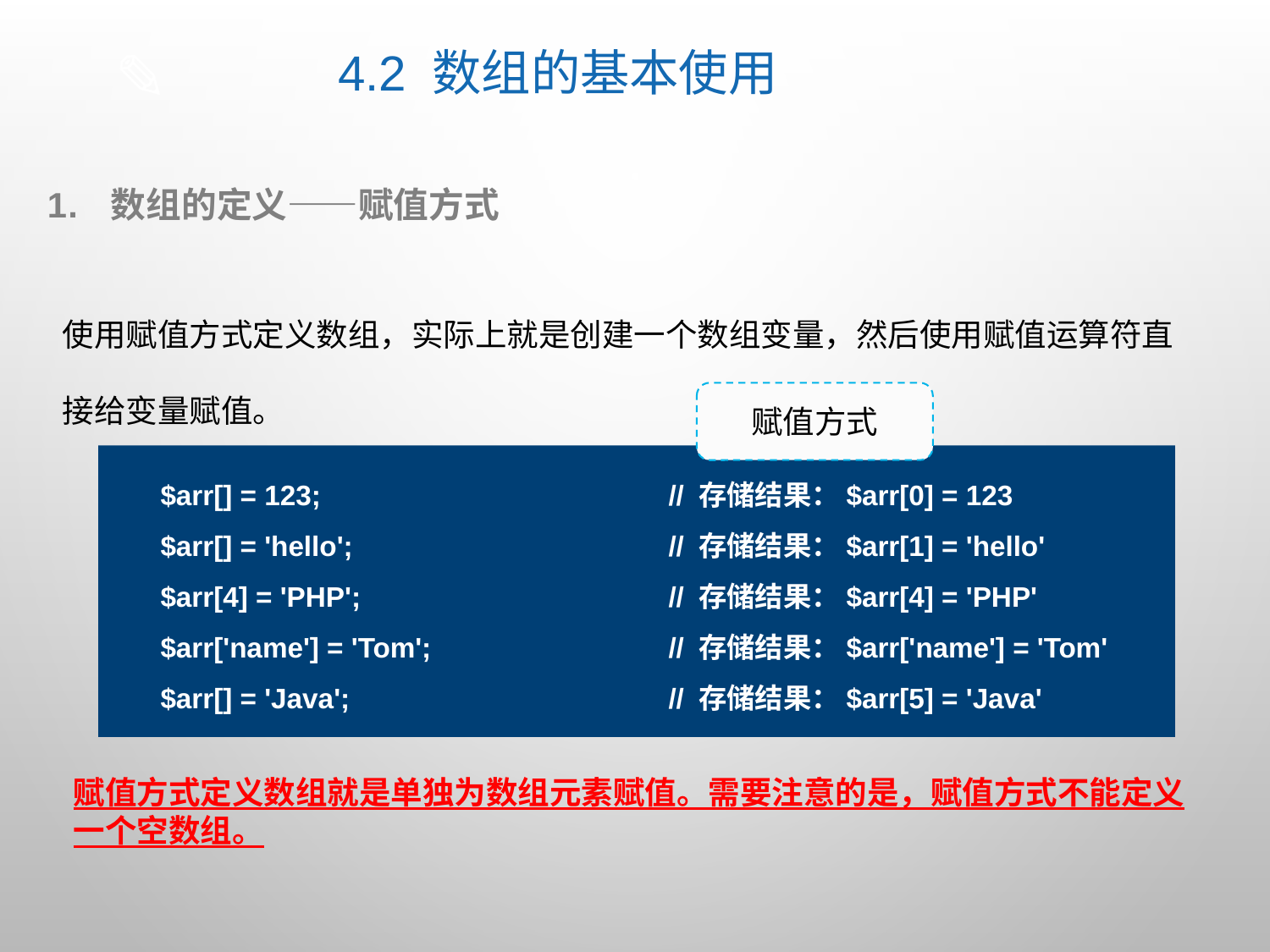

# 4.2 数组的基本使用
数组的定义——赋值方式
使用赋值方式定义数组，实际上就是创建一个数组变量，然后使用赋值运算符直接给变量赋值。
赋值方式

$arr[] = 123;			// 存储结果：$arr[0] = 123
$arr[] = 'hello';			// 存储结果：$arr[1] = 'hello'
$arr[4] = 'PHP';			// 存储结果：$arr[4] = 'PHP'
$arr['name'] = 'Tom';		// 存储结果：$arr['name'] = 'Tom'
$arr[] = 'Java';			// 存储结果：$arr[5] = 'Java'
赋值方式定义数组就是单独为数组元素赋值。需要注意的是，赋值方式不能定义一个空数组。